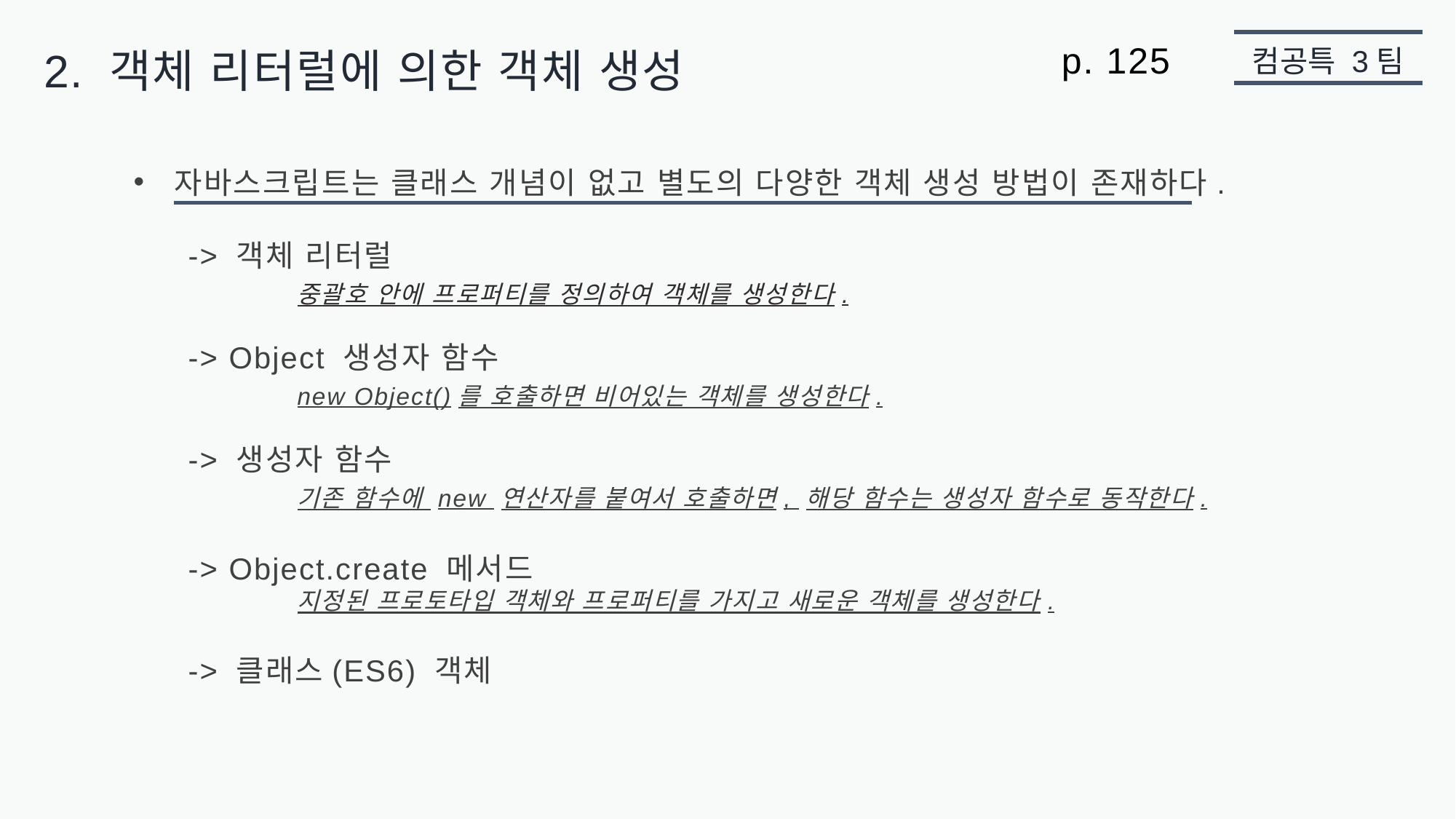

p. 125
2. 객체 리터럴에 의한 객체 생성
컴공특 3팀
자바스크립트는 클래스 개념이 없고 별도의 다양한 객체 생성 방법이 존재하다.

-> 객체 리터럴
	중괄호 안에 프로퍼티를 정의하여 객체를 생성한다.

-> Object 생성자 함수
	new Object()를 호출하면 비어있는 객체를 생성한다.

-> 생성자 함수
	기존 함수에 new 연산자를 붙여서 호출하면, 해당 함수는 생성자 함수로 동작한다.

-> Object.create 메서드
	지정된 프로토타입 객체와 프로퍼티를 가지고 새로운 객체를 생성한다.

-> 클래스(ES6) 객체